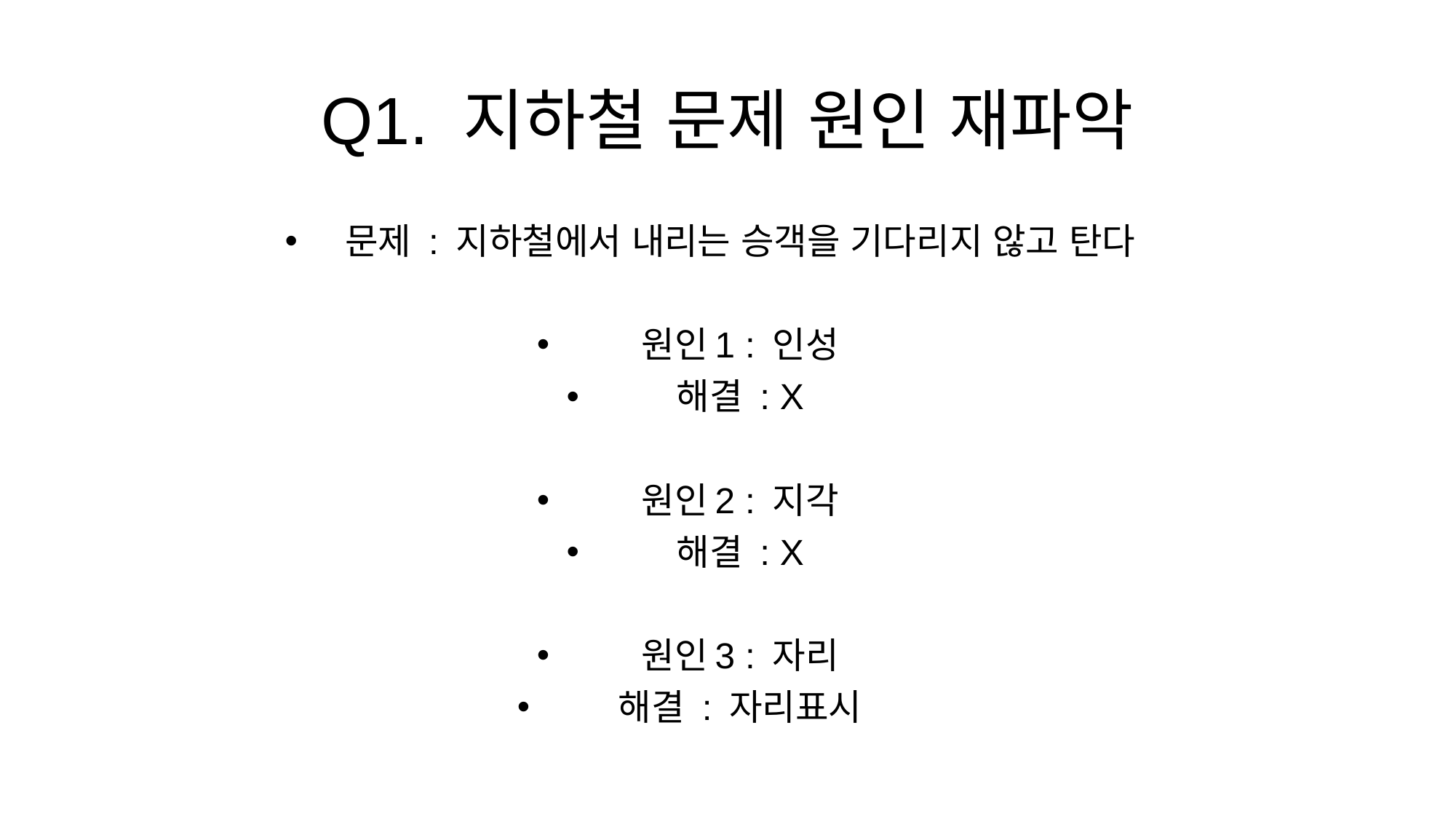

# Q1. 지하철 문제 원인 재파악
문제 : 지하철에서 내리는 승객을 기다리지 않고 탄다

원인1 : 인성
해결 : X

원인2 : 지각
해결 : X

원인3 : 자리
해결 : 자리표시